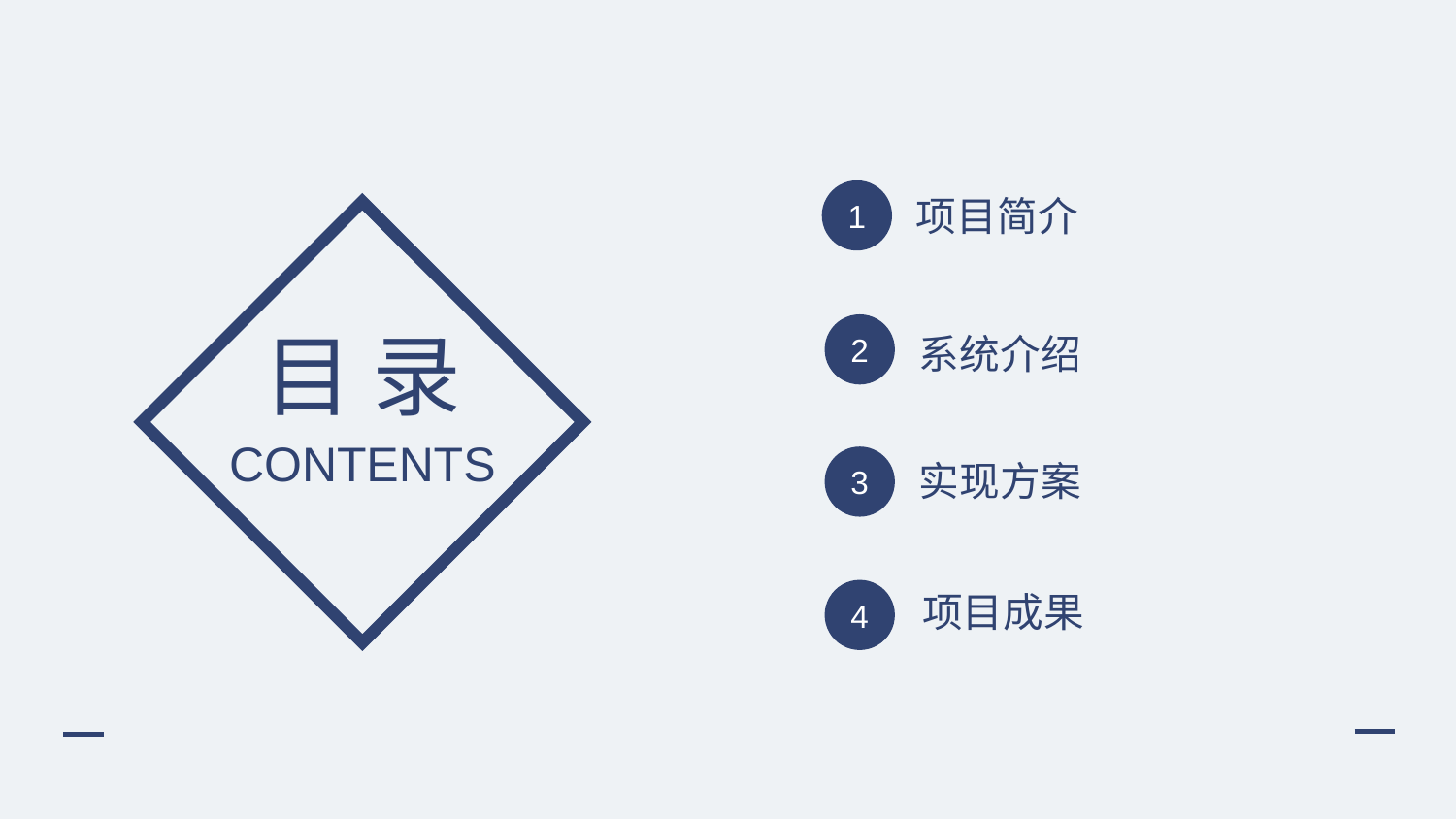

1
项目简介

目 录
2
系统介绍
CONTENTS
3
实现方案
4
项目成果